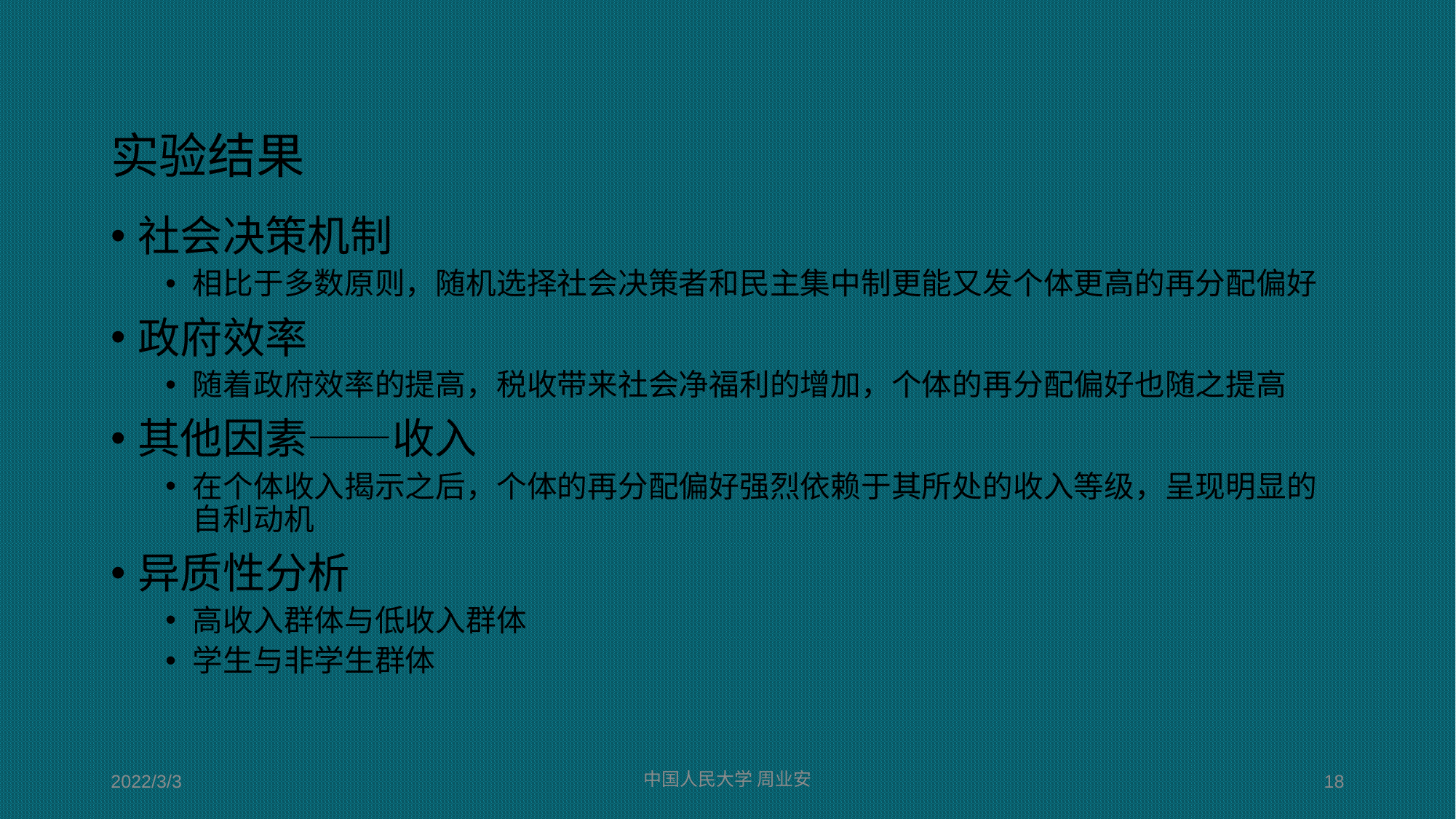

# 实验结果
社会决策机制
相比于多数原则，随机选择社会决策者和民主集中制更能又发个体更高的再分配偏好
政府效率
随着政府效率的提高，税收带来社会净福利的增加，个体的再分配偏好也随之提高
其他因素——收入
在个体收入揭示之后，个体的再分配偏好强烈依赖于其所处的收入等级，呈现明显的自利动机
异质性分析
高收入群体与低收入群体
学生与非学生群体
2022/3/3
中国人民大学 周业安
18